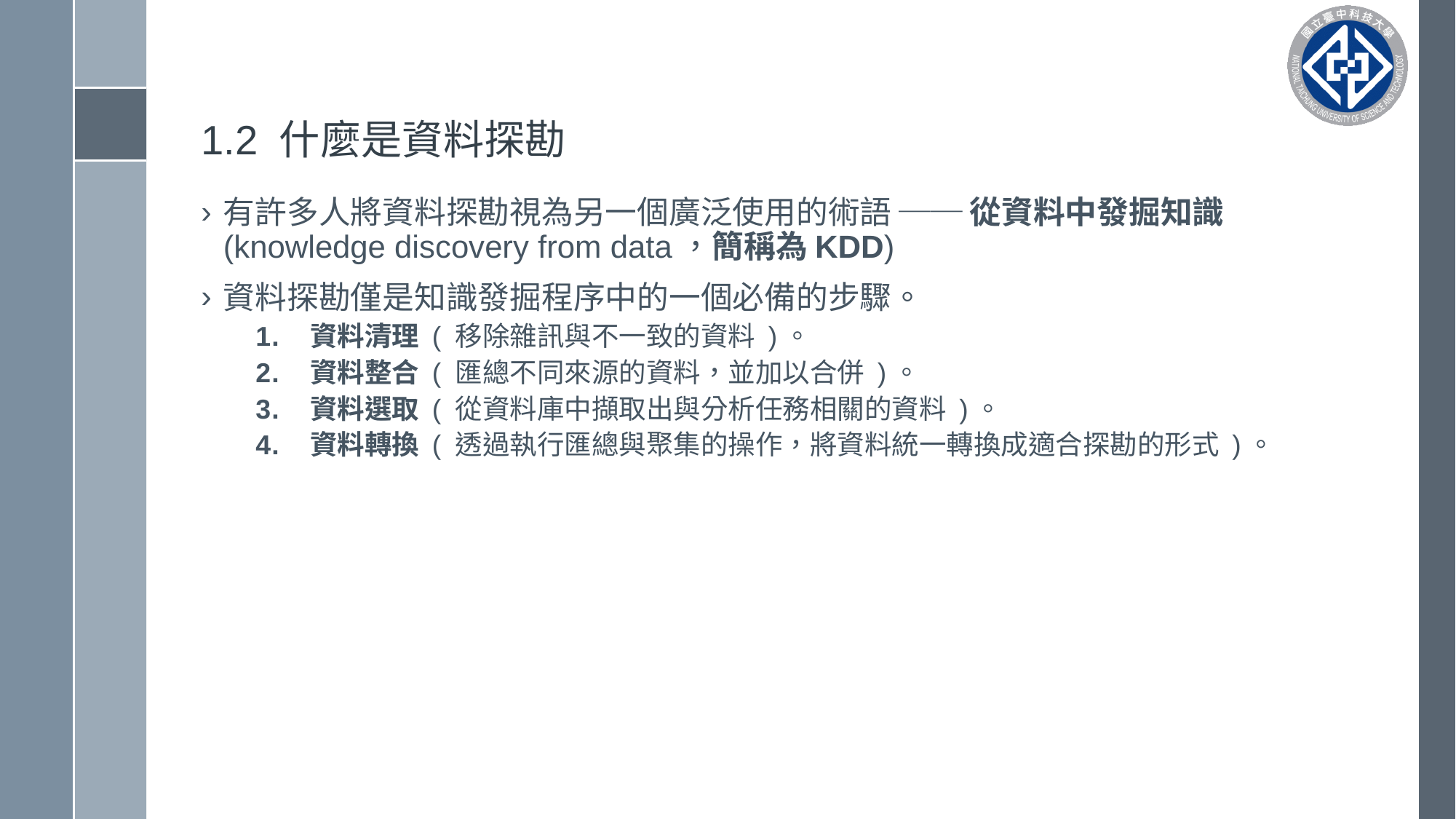

# 1.2 什麼是資料探勘
有許多人將資料探勘視為另一個廣泛使用的術語 ── 從資料中發掘知識 (knowledge discovery from data，簡稱為KDD)
資料探勘僅是知識發掘程序中的一個必備的步驟。
資料清理 ( 移除雜訊與不一致的資料 )。
資料整合 ( 匯總不同來源的資料，並加以合併 )。
資料選取 ( 從資料庫中擷取出與分析任務相關的資料 )。
資料轉換 ( 透過執行匯總與聚集的操作，將資料統一轉換成適合探勘的形式 )。